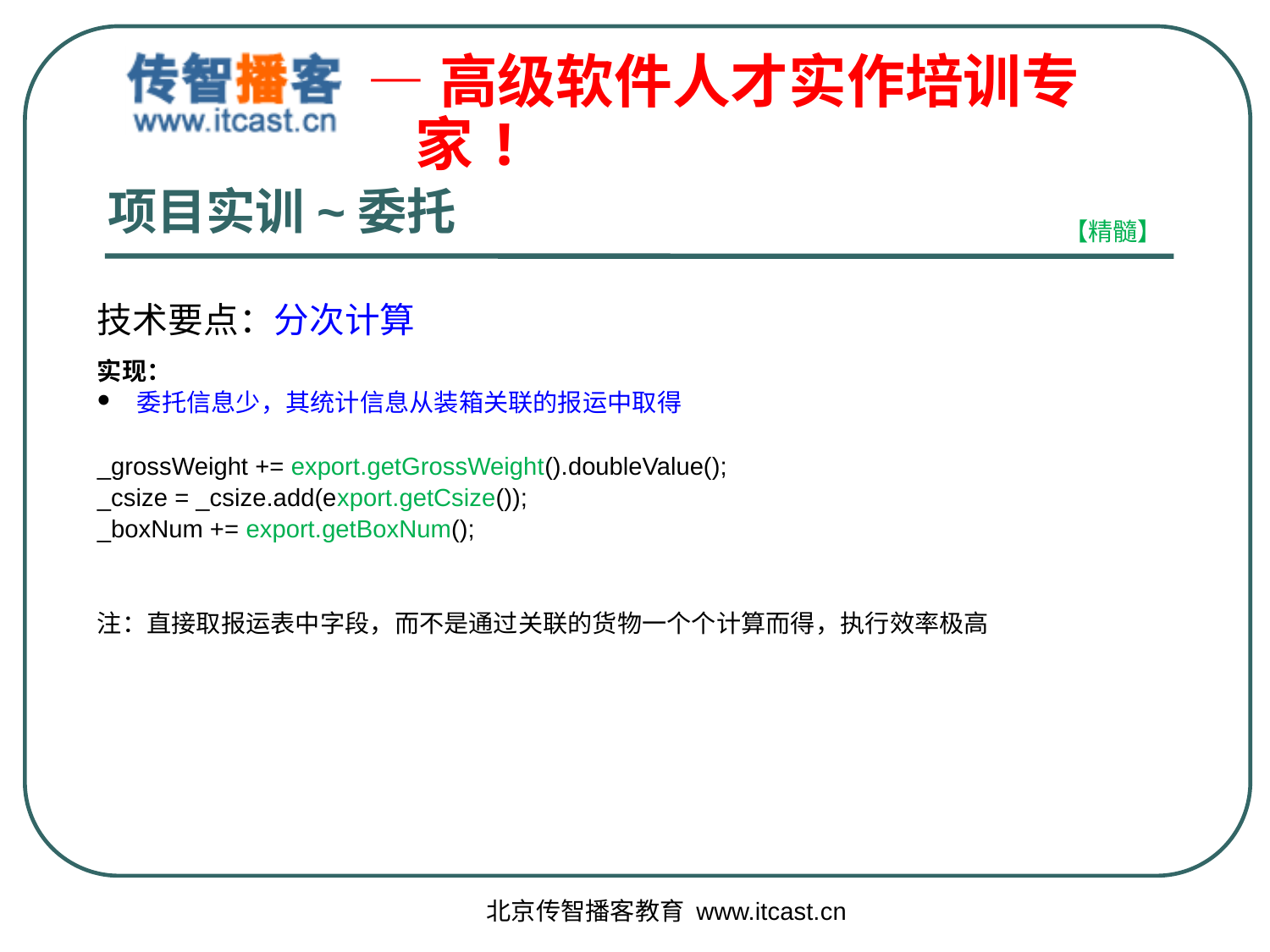

# 项目实训~委托
【精髓】
技术要点：分次计算
实现：
委托信息少，其统计信息从装箱关联的报运中取得

_grossWeight += export.getGrossWeight().doubleValue();
_csize = _csize.add(export.getCsize());
_boxNum += export.getBoxNum();

注：直接取报运表中字段，而不是通过关联的货物一个个计算而得，执行效率极高
北京传智播客教育 www.itcast.cn